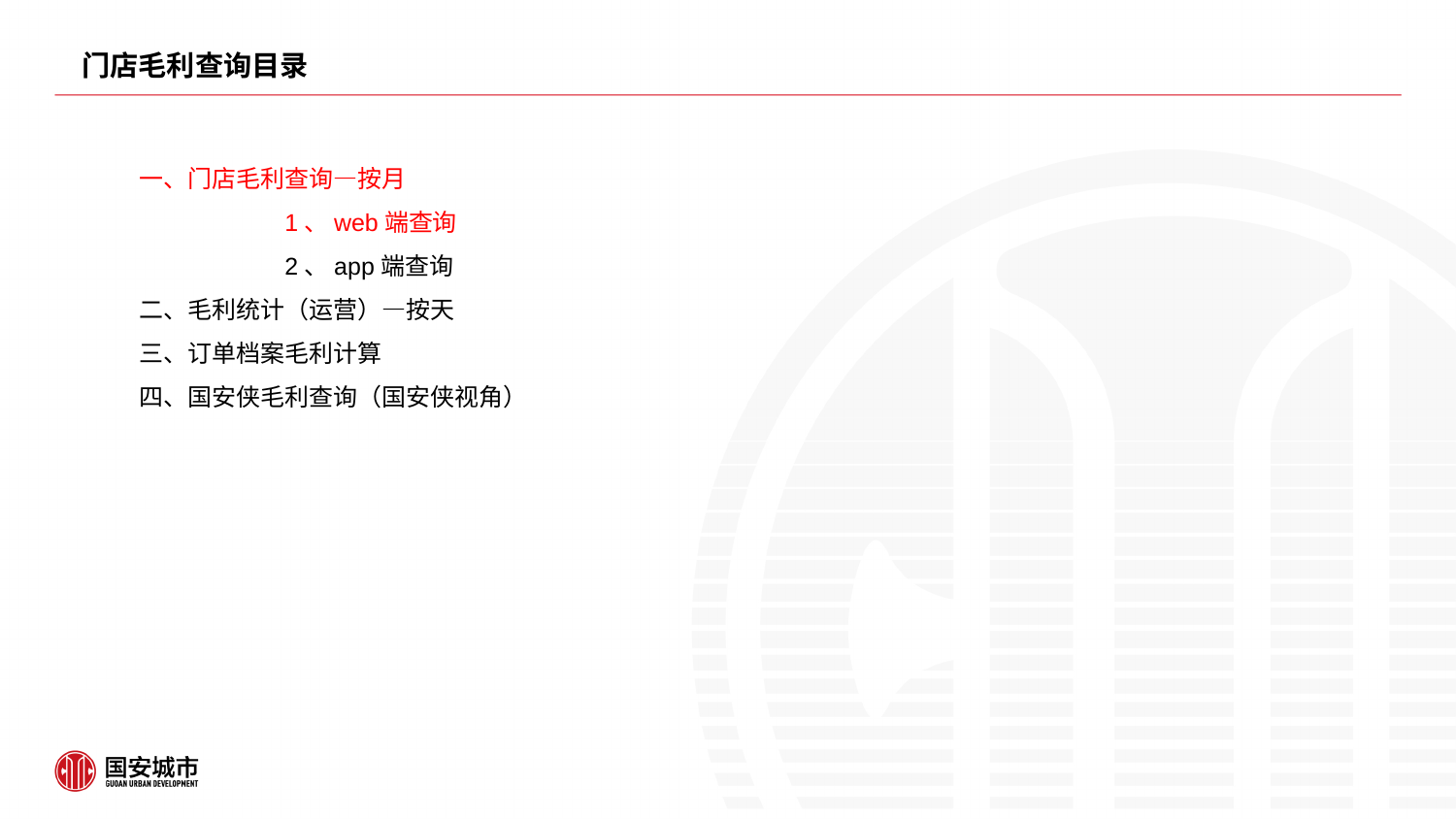

# 门店毛利查询目录
一、门店毛利查询—按月
	1、web端查询
	2、app端查询
二、毛利统计（运营）—按天
三、订单档案毛利计算
四、国安侠毛利查询（国安侠视角）